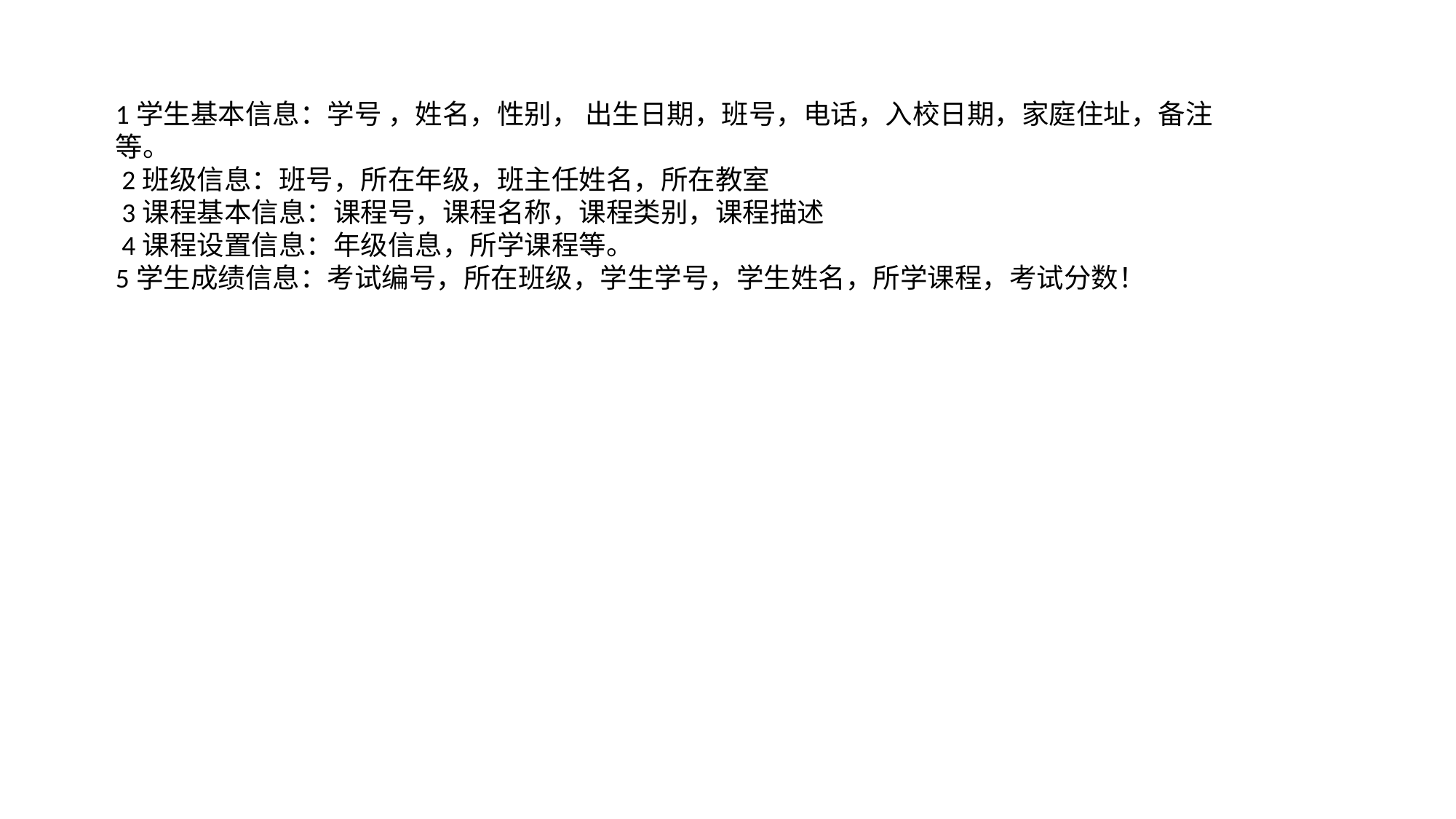

1学生基本信息：学号 ，姓名，性别， 出生日期，班号，电话，入校日期，家庭住址，备注等。
 2班级信息：班号，所在年级，班主任姓名，所在教室
 3课程基本信息：课程号，课程名称，课程类别，课程描述
 4课程设置信息：年级信息，所学课程等。
5学生成绩信息：考试编号，所在班级，学生学号，学生姓名，所学课程，考试分数！